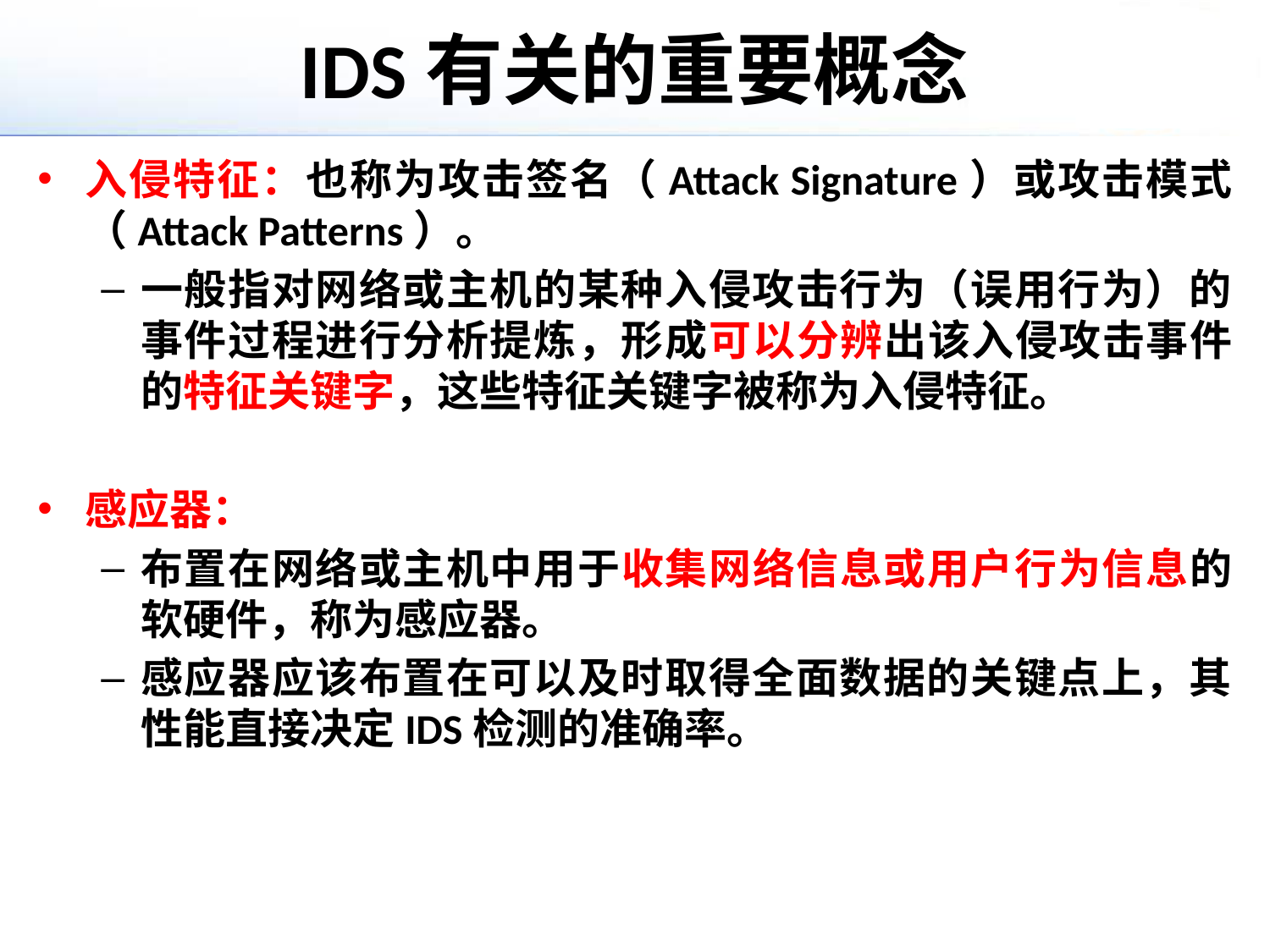

# IDS有关的重要概念
入侵特征：也称为攻击签名（Attack Signature）或攻击模式（Attack Patterns）。
一般指对网络或主机的某种入侵攻击行为（误用行为）的事件过程进行分析提炼，形成可以分辨出该入侵攻击事件的特征关键字，这些特征关键字被称为入侵特征。

感应器：
布置在网络或主机中用于收集网络信息或用户行为信息的软硬件，称为感应器。
感应器应该布置在可以及时取得全面数据的关键点上，其性能直接决定IDS检测的准确率。